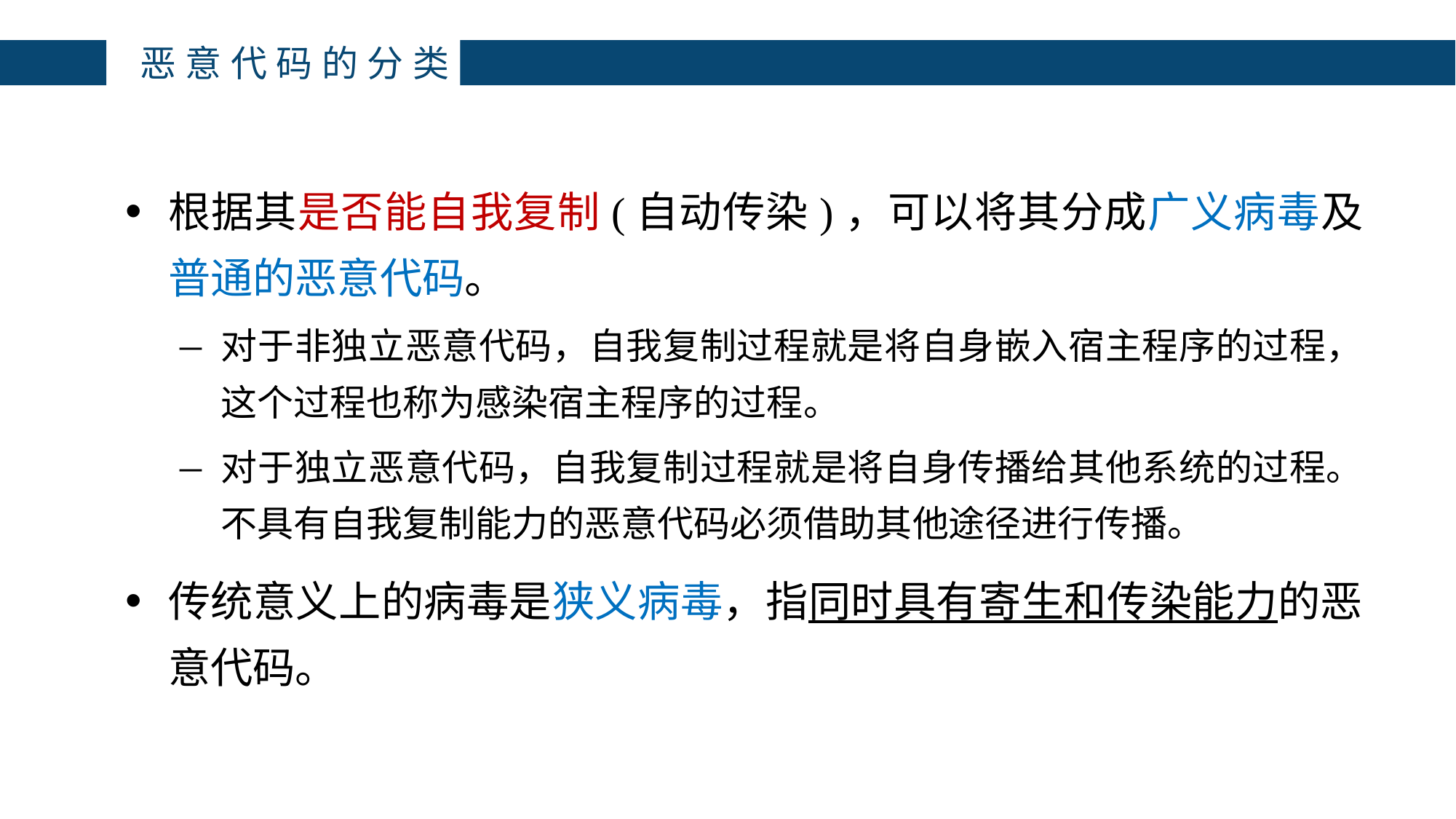

恶意代码的分类

根据其是否能自我复制(自动传染)，可以将其分成广义病毒及普通的恶意代码。
对于非独立恶意代码，自我复制过程就是将自身嵌入宿主程序的过程，这个过程也称为感染宿主程序的过程。
对于独立恶意代码，自我复制过程就是将自身传播给其他系统的过程。不具有自我复制能力的恶意代码必须借助其他途径进行传播。
传统意义上的病毒是狭义病毒，指同时具有寄生和传染能力的恶意代码。